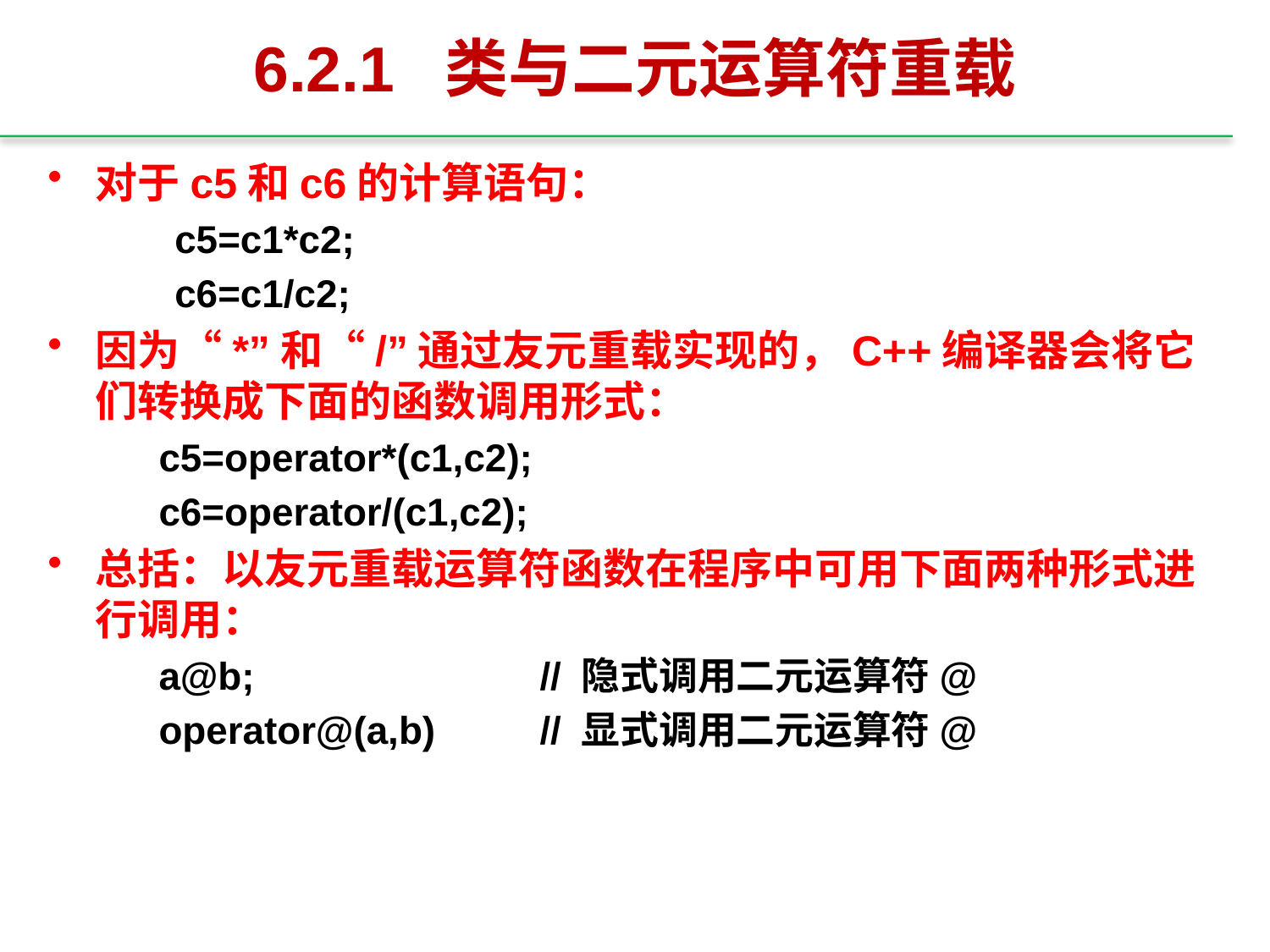

# 6.2.1  类与二元运算符重载
对于c5和c6的计算语句：
c5=c1*c2;
c6=c1/c2;
因为“*”和“/”通过友元重载实现的，C++编译器会将它们转换成下面的函数调用形式：
c5=operator*(c1,c2);
c6=operator/(c1,c2);
总括：以友元重载运算符函数在程序中可用下面两种形式进行调用：
a@b;                    	// 隐式调用二元运算符@
operator@(a,b)      	// 显式调用二元运算符@